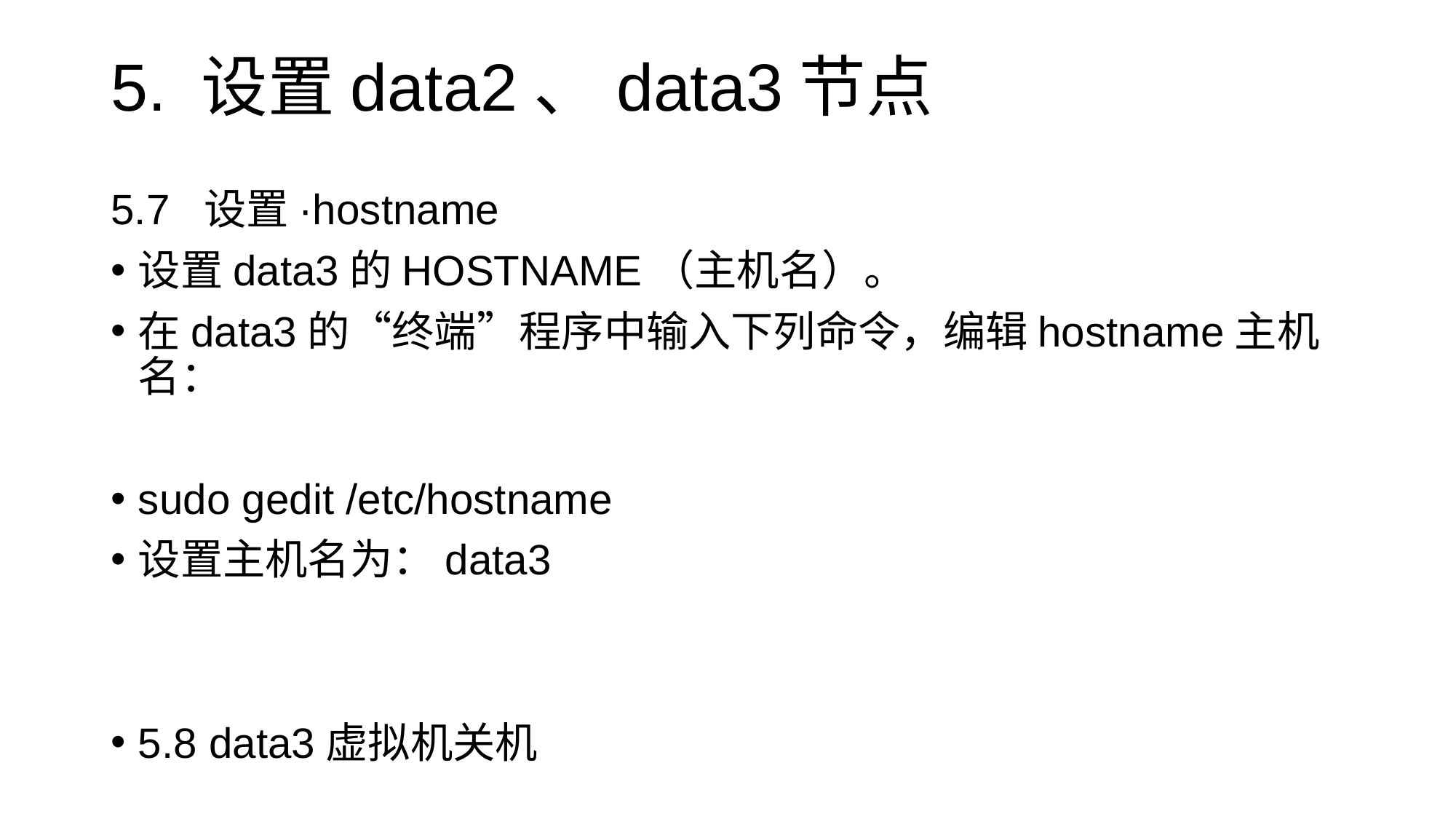

# 5. 设置data2、data3节点
5.7  设置·hostname
设置data3的HOSTNAME（主机名）。
在data3的“终端”程序中输入下列命令，编辑hostname主机名：

sudo gedit /etc/hostname
设置主机名为：data3

5.8 data3虚拟机关机